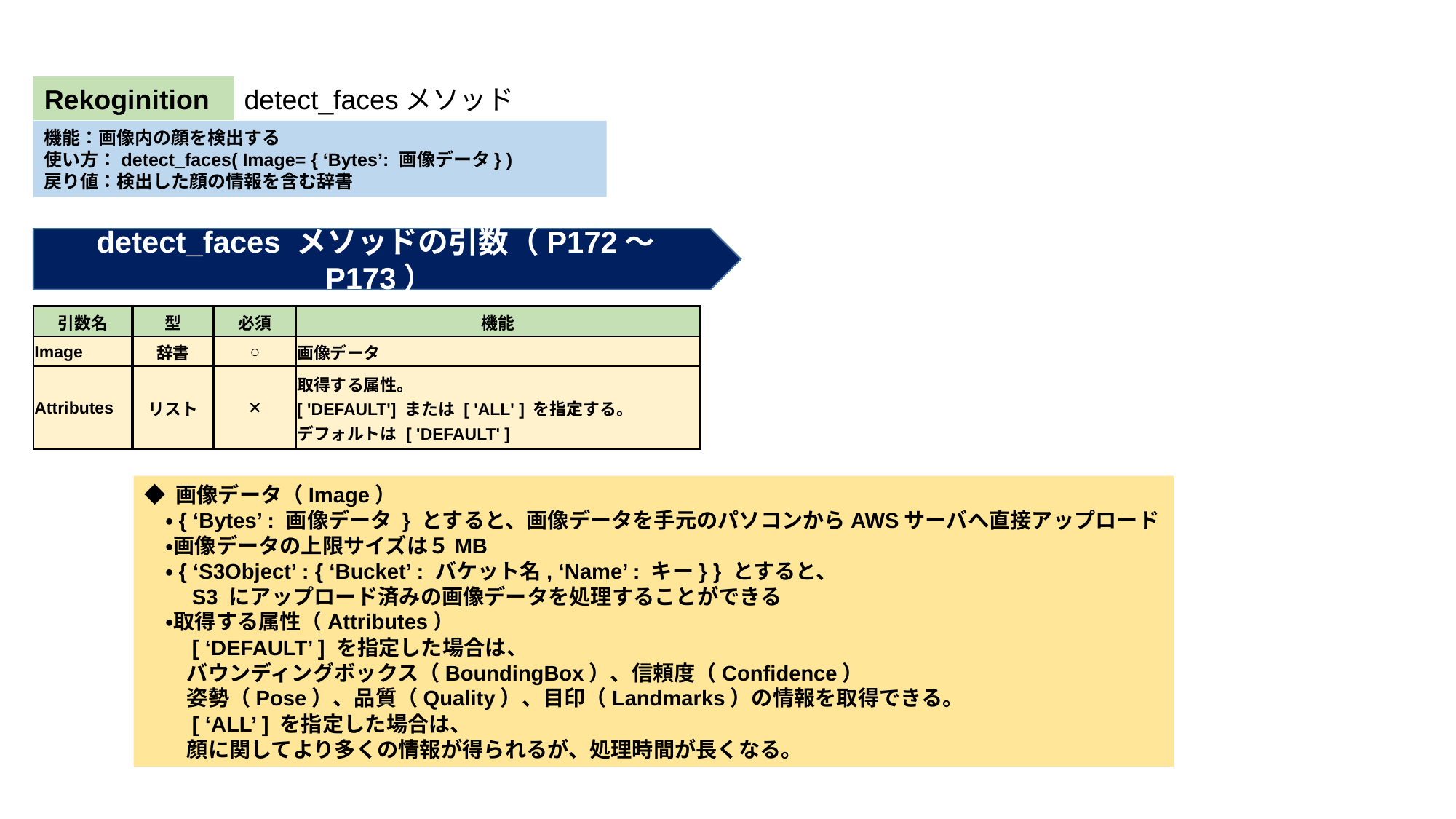

Rekoginition
detect_facesメソッド
機能：画像内の顔を検出する
使い方：detect_faces( Image= { ‘Bytes’: 画像データ} )
戻り値：検出した顔の情報を含む辞書
detect_faces メソッドの引数（P172～P173）
| 引数名 | 型 | 必須 | 機能 |
| --- | --- | --- | --- |
| Image | 辞書 | ○ | 画像データ |
| Attributes | リスト | ✕ | 取得する属性。 [ 'DEFAULT'] または [ 'ALL' ] を指定する。 デフォルトは [ 'DEFAULT' ] |
◆ 画像データ（Image）
　・{ ‘Bytes’ : 画像データ } とすると、画像データを手元のパソコンからAWSサーバへ直接アップロード
　・画像データの上限サイズは５MB
　・{ ‘S3Object’ : { ‘Bucket’ : バケット名, ‘Name’ : キー} } とすると、
　　S3 にアップロード済みの画像データを処理することができる
　・取得する属性（Attributes）
　　[ ‘DEFAULT’ ] を指定した場合は、
　　バウンディングボックス（BoundingBox）、信頼度（Confidence）
　　姿勢（Pose）、品質（Quality）、目印（Landmarks）の情報を取得できる。
　　[ ‘ALL’ ] を指定した場合は、
　　顔に関してより多くの情報が得られるが、処理時間が長くなる。